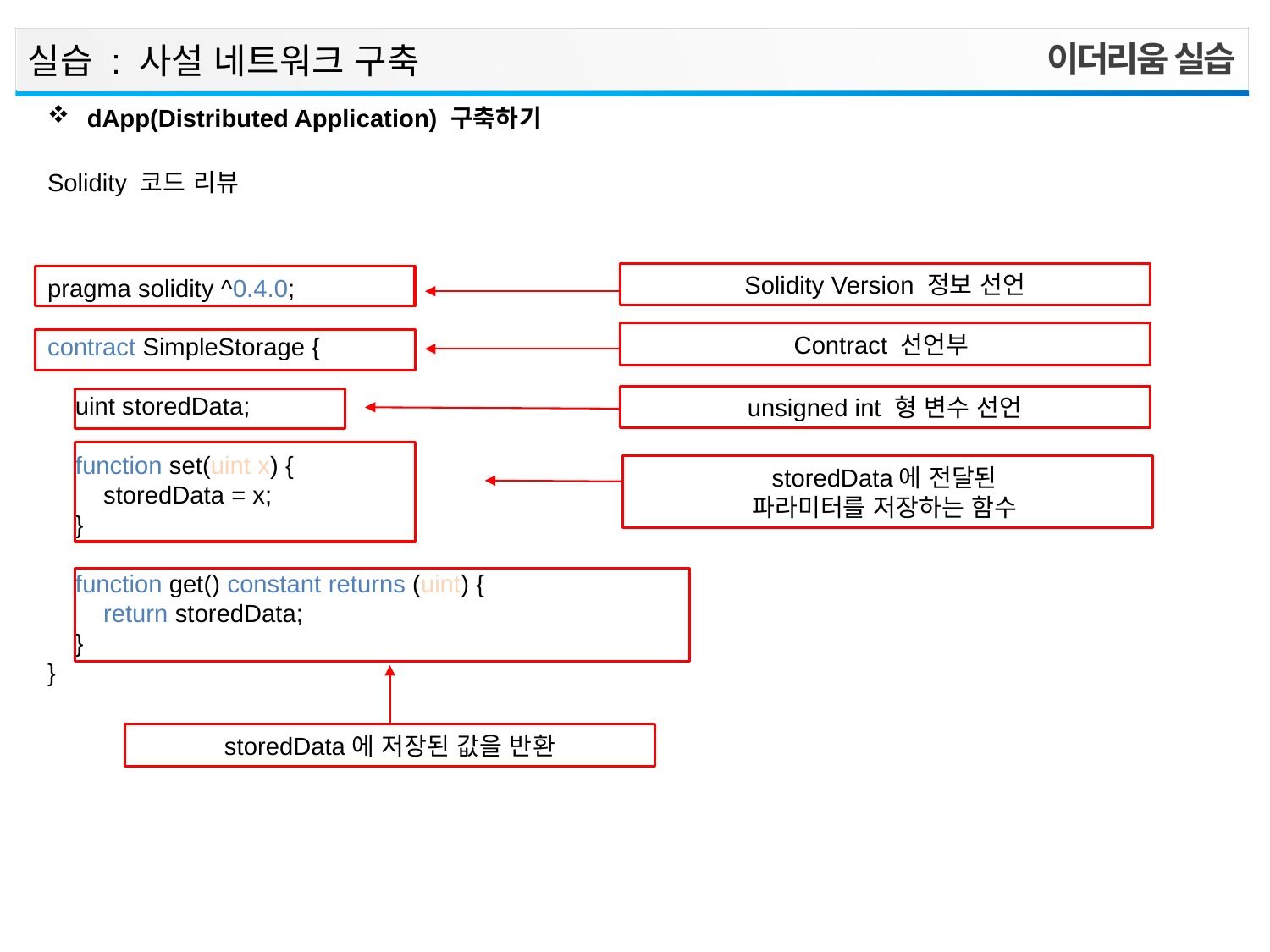

이더리움 실습
실습 : 사설 네트워크 구축
dApp(Distributed Application) 구축하기
Solidity 코드 리뷰
Solidity Version 정보 선언
pragma solidity ^0.4.0;

contract SimpleStorage {

    uint storedData;

    function set(uint x) {
        storedData = x;
    }

    function get() constant returns (uint) {
        return storedData;
    }
}

Contract 선언부

unsigned int 형 변수 선언

storedData에 전달된
파라미터를 저장하는 함수

storedData에 저장된 값을 반환